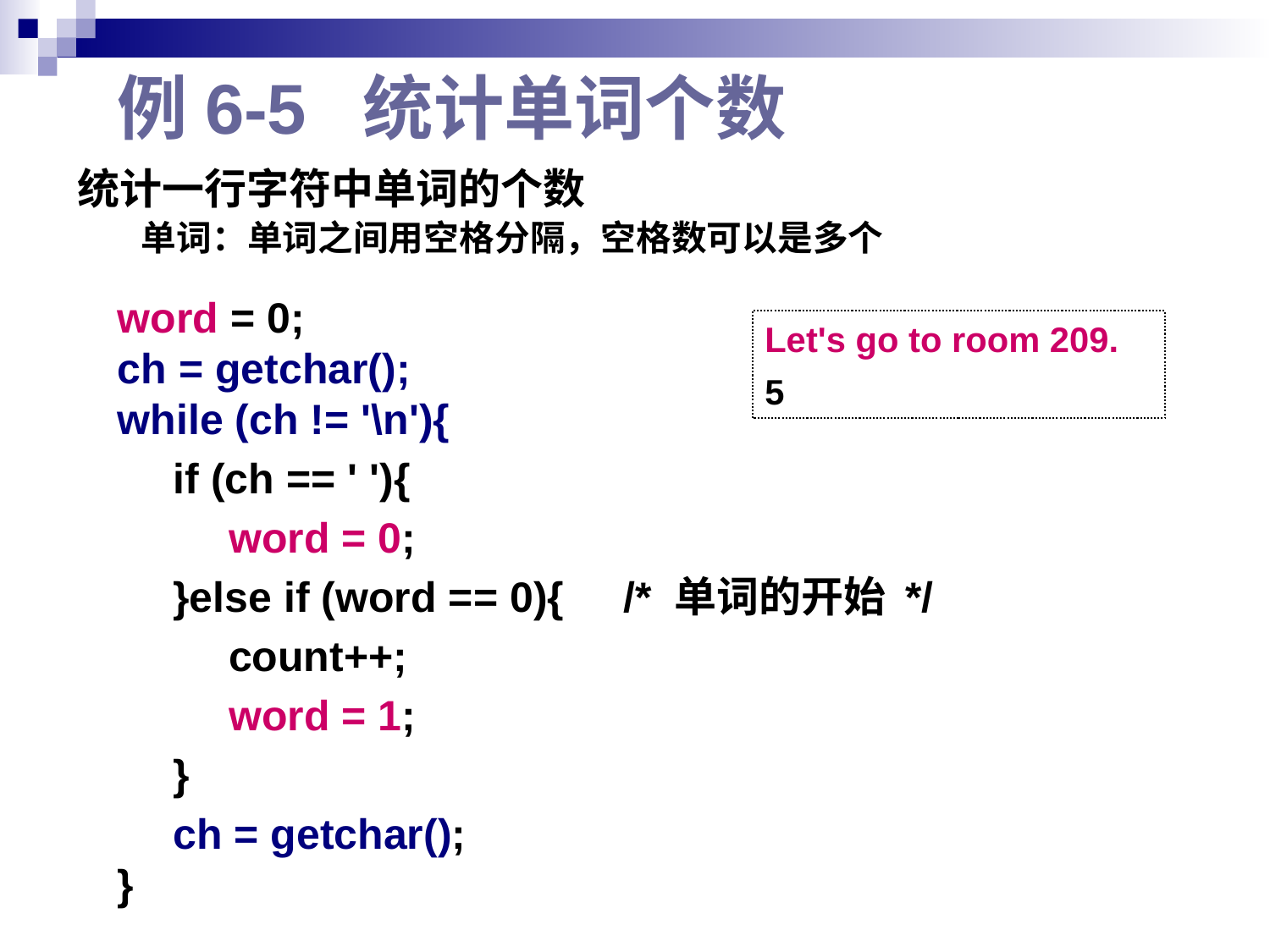

# 例6-5  统计单词个数
统计一行字符中单词的个数
单词：单词之间用空格分隔，空格数可以是多个
word = 0;
ch = getchar();
while (ch != '\n'){
if (ch == ' '){
word = 0;
}else if (word == 0){     /* 单词的开始 */
count++;
word = 1;
}
ch = getchar();
}
Let's go to room 209.
5
67